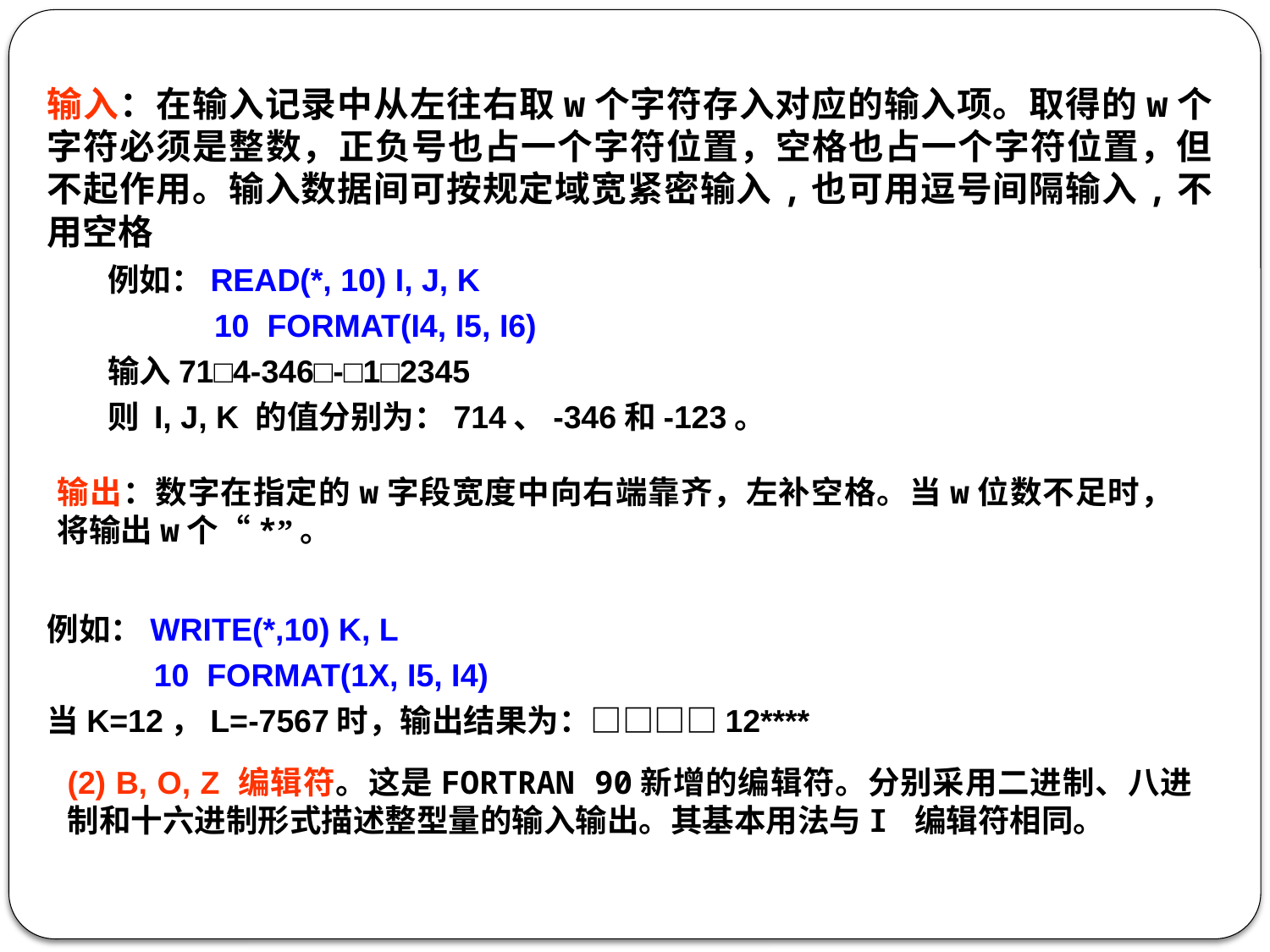

输入：在输入记录中从左往右取w个字符存入对应的输入项。取得的w个字符必须是整数，正负号也占一个字符位置，空格也占一个字符位置，但不起作用。输入数据间可按规定域宽紧密输入,也可用逗号间隔输入,不用空格
例如：READ(*, 10) I, J, K
            10  FORMAT(I4, I5, I6)
输入71□4-346□-□1□2345
则 I, J, K 的值分别为：714、-346和-123。
输出：数字在指定的w字段宽度中向右端靠齐，左补空格。当w位数不足时，将输出w个“*”。
例如：WRITE(*,10) K, L
            10  FORMAT(1X, I5, I4)
当K=12，L=-7567时，输出结果为：□□□□12****
(2) B, O, Z 编辑符。这是FORTRAN 90新增的编辑符。分别采用二进制、八进制和十六进制形式描述整型量的输入输出。其基本用法与I 编辑符相同。